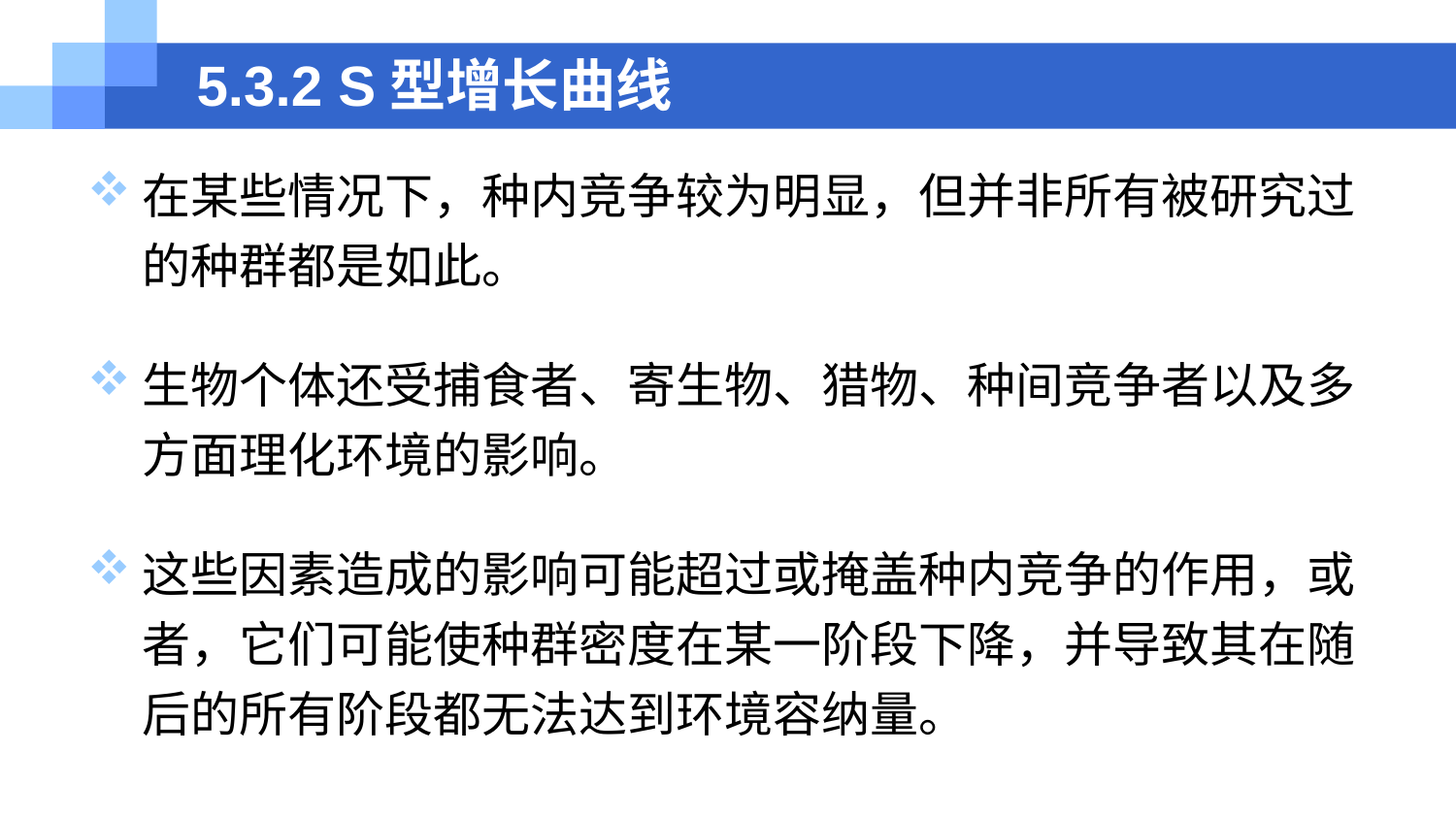

# 5.3.2 S型增长曲线
在某些情况下，种内竞争较为明显，但并非所有被研究过的种群都是如此。

生物个体还受捕食者、寄生物、猎物、种间竞争者以及多方面理化环境的影响。

这些因素造成的影响可能超过或掩盖种内竞争的作用，或者，它们可能使种群密度在某一阶段下降，并导致其在随后的所有阶段都无法达到环境容纳量。